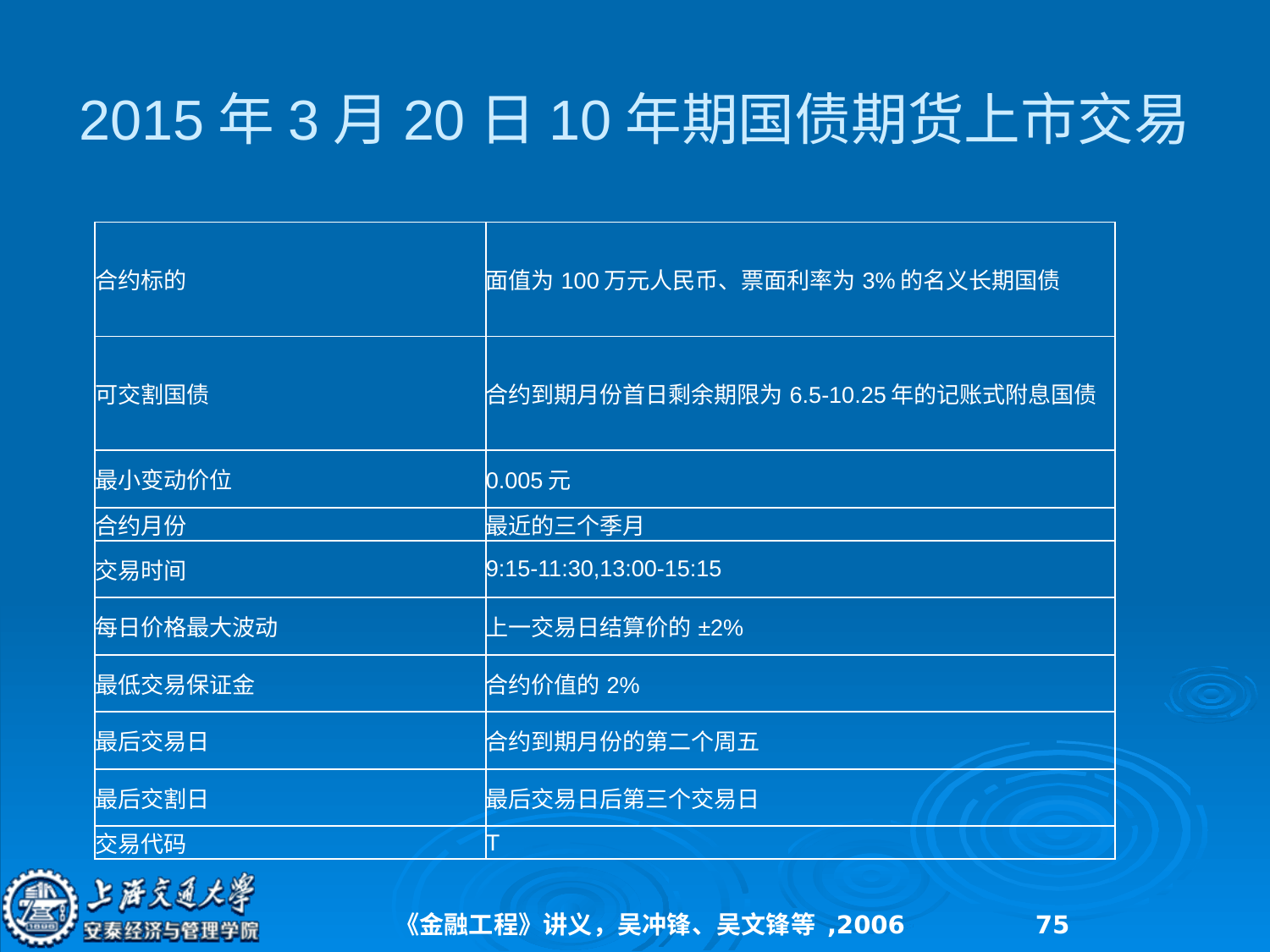

# 2015年3月20日10年期国债期货上市交易
| 合约标的 | 面值为100万元人民币、票面利率为3%的名义长期国债 |
| --- | --- |
| 可交割国债 | 合约到期月份首日剩余期限为6.5-10.25年的记账式附息国债 |
| 最小变动价位 | 0.005元 |
| 合约月份 | 最近的三个季月 |
| 交易时间 | 9:15-11:30,13:00-15:15 |
| 每日价格最大波动 | 上一交易日结算价的±2% |
| 最低交易保证金 | 合约价值的2% |
| 最后交易日 | 合约到期月份的第二个周五 |
| 最后交割日 | 最后交易日后第三个交易日 |
| 交易代码 | T |